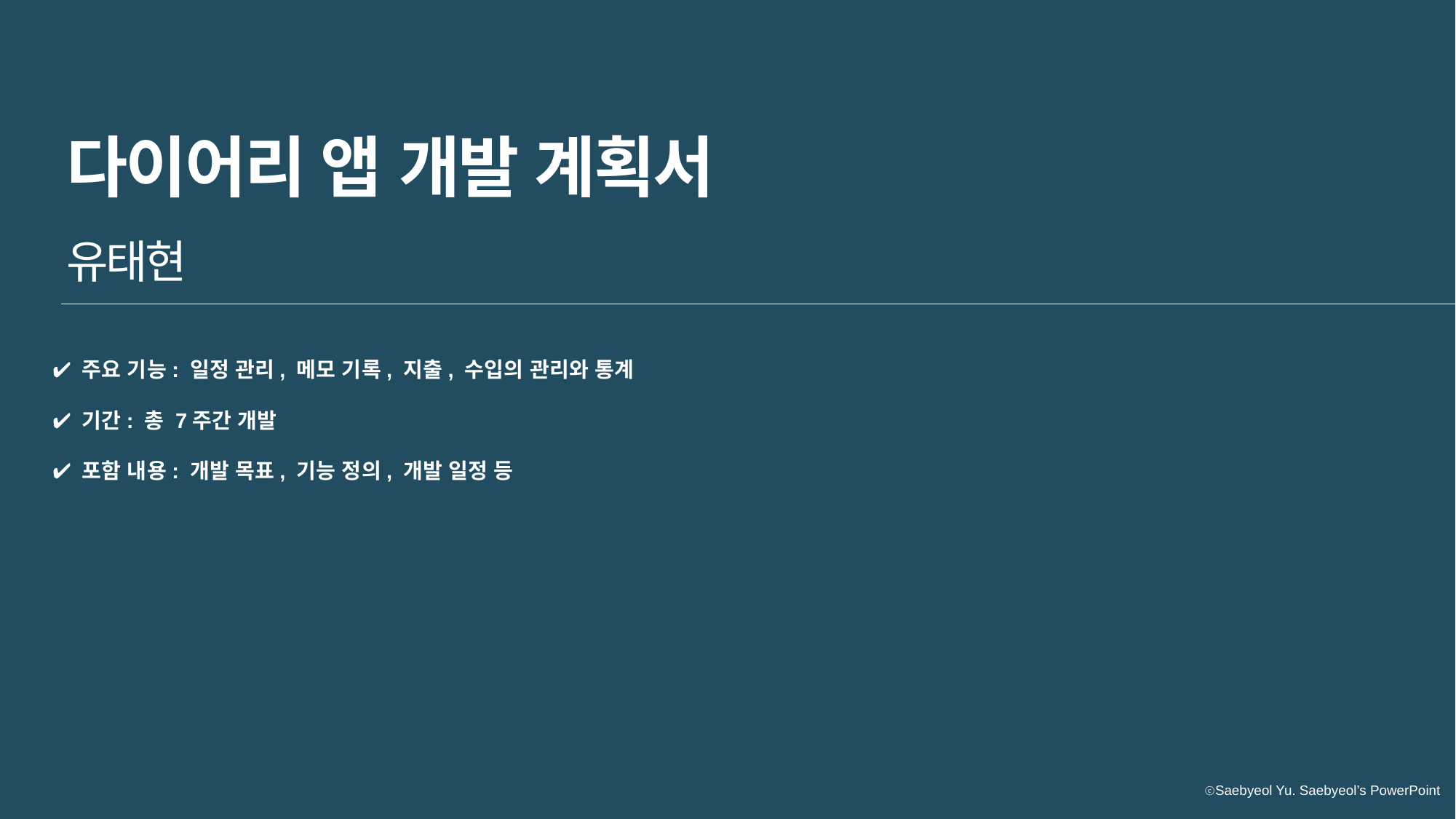

다이어리 앱 개발 계획서
유태현
✔ 주요 기능: 일정 관리, 메모 기록, 지출, 수입의 관리와 통계
✔ 기간: 총 7주간 개발
✔ 포함 내용: 개발 목표, 기능 정의, 개발 일정 등